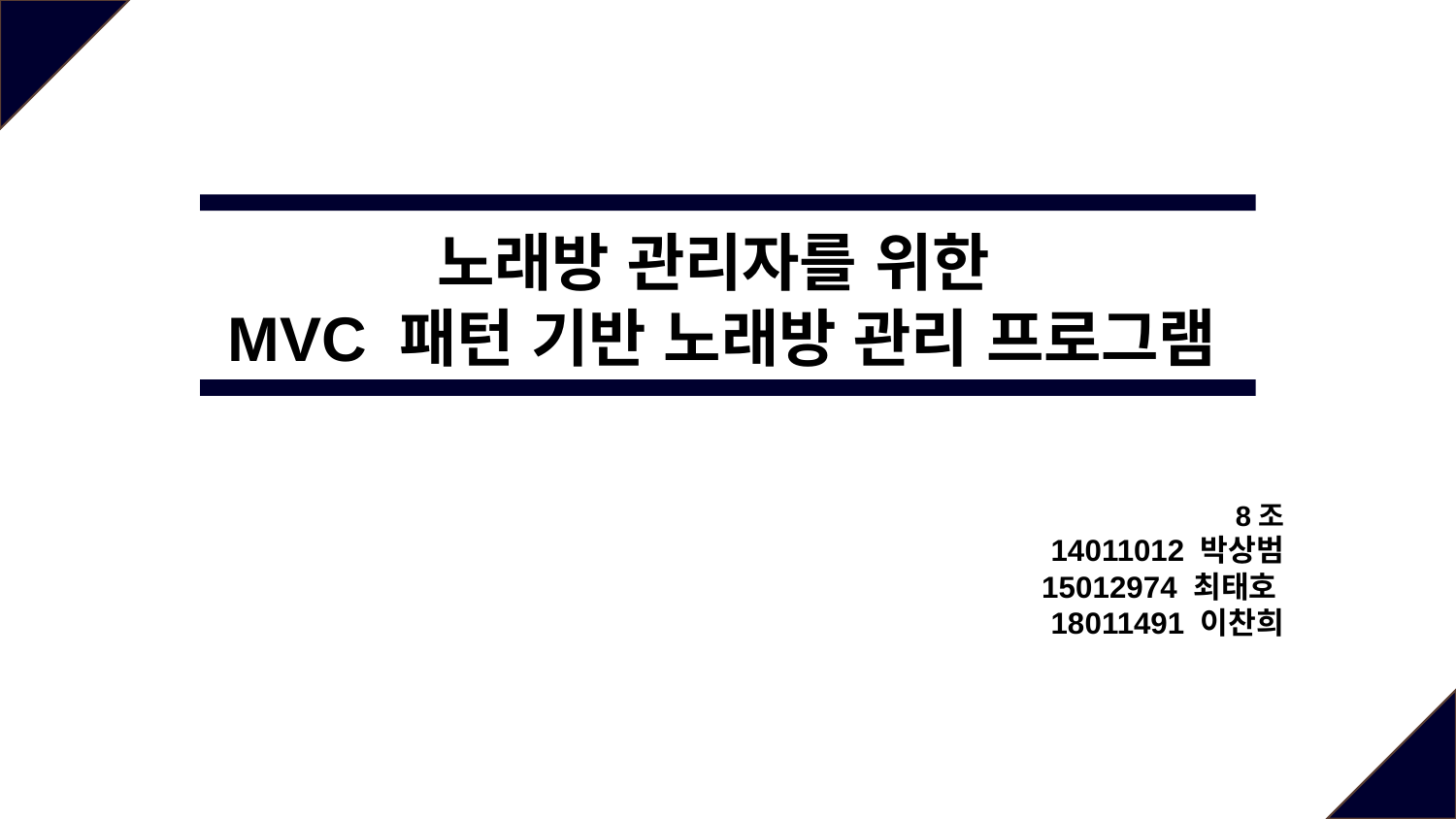

노래방 관리자를 위한
MVC 패턴 기반 노래방 관리 프로그램

8조
14011012 박상범
15012974 최태호18011491 이찬희